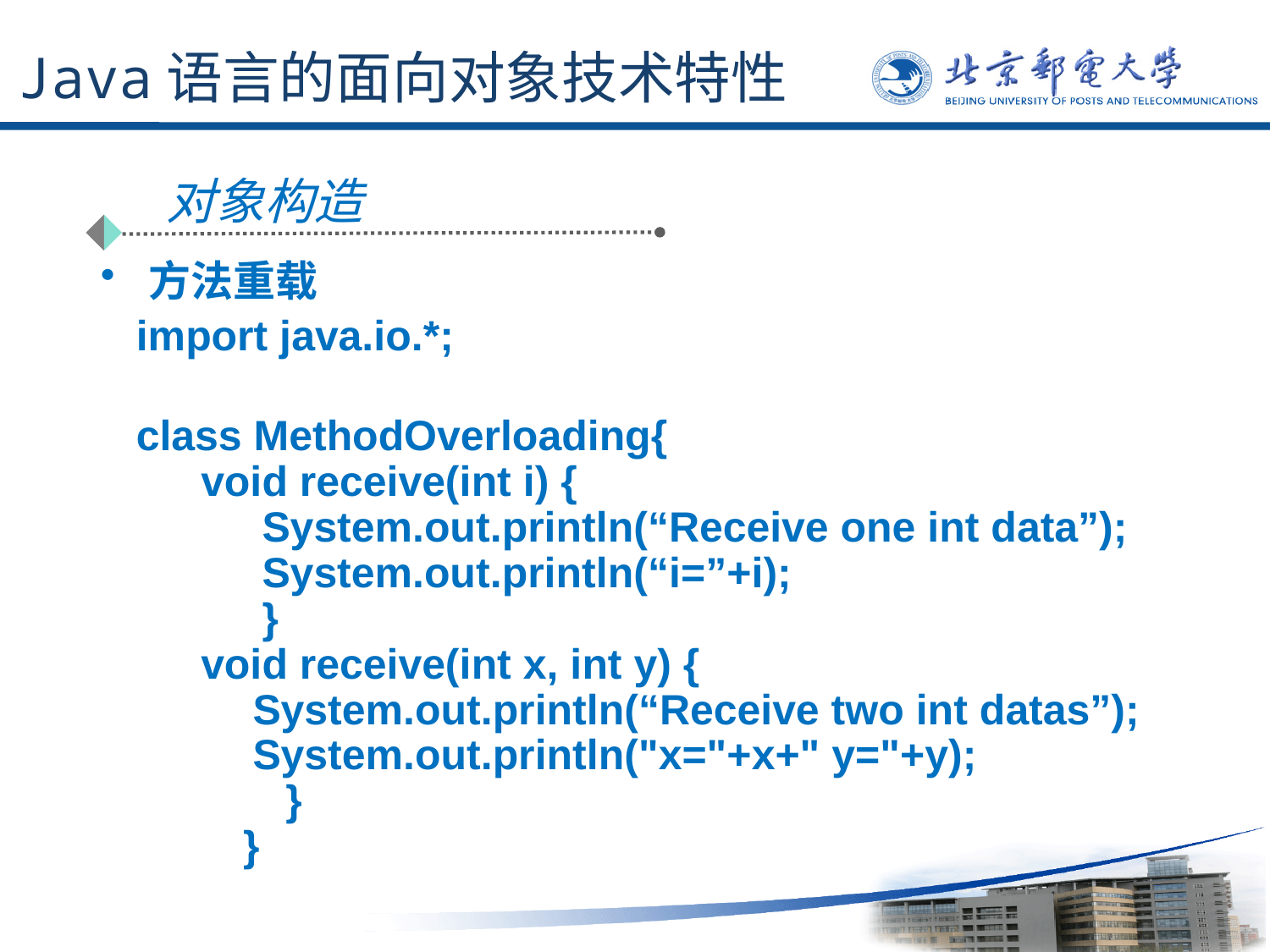

# Java语言的面向对象技术特性

对象构造

方法重载
   import java.io.*;
   class MethodOverloading{
　void receive(int i) {
　　  System.out.println(“Receive one int data”);
　　  System.out.println(“i=”+i);
　　  }
　void receive(int x, int y) {
　　 System.out.println(“Receive two int datas”);
　　 System.out.println("x="+x+" y="+y);
　　　}　
　　}